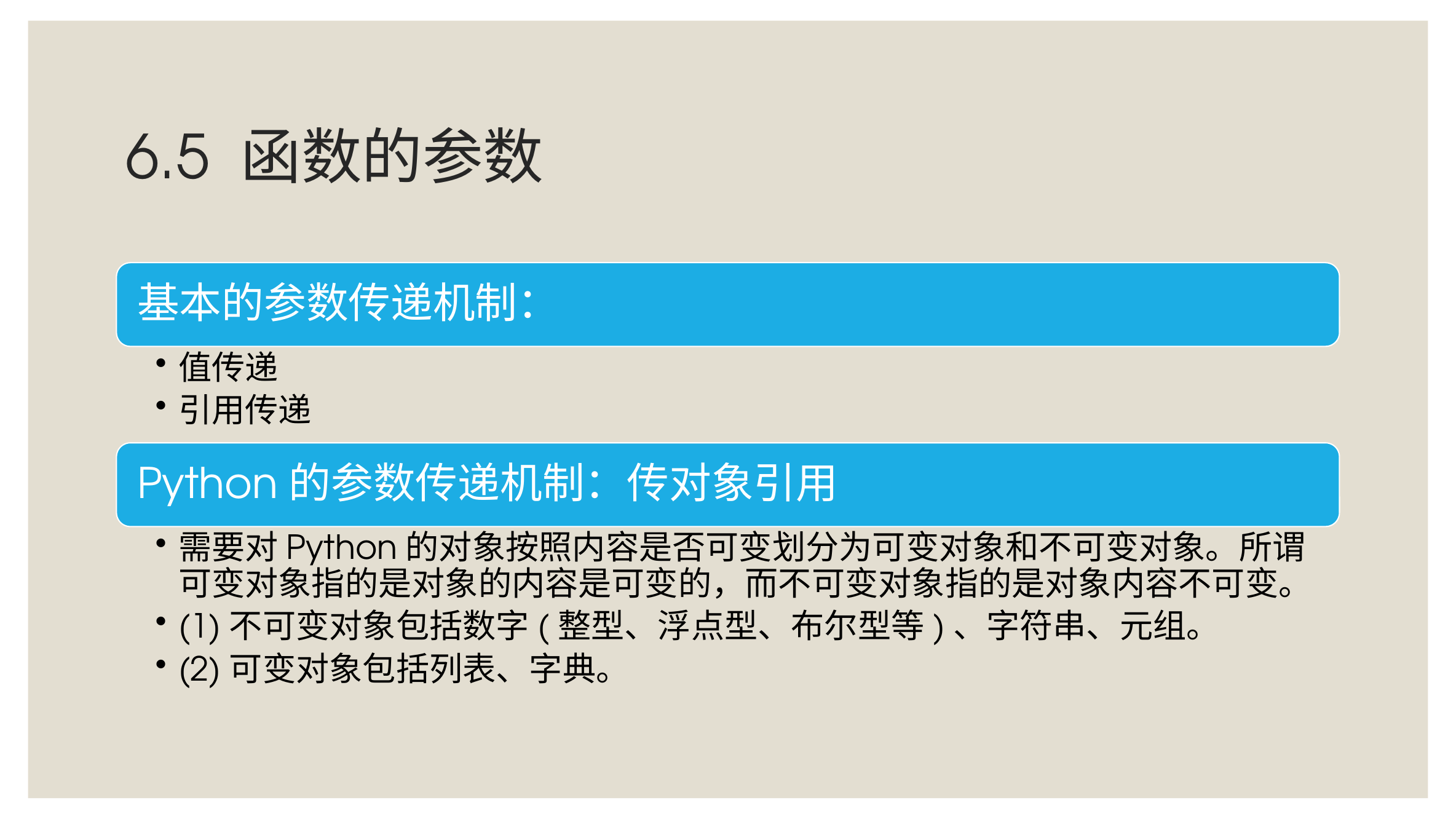

# 6.5 函数的参数
基本的参数传递机制：
值传递
引用传递
Python的参数传递机制：传对象引用
需要对Python的对象按照内容是否可变划分为可变对象和不可变对象。所谓可变对象指的是对象的内容是可变的，而不可变对象指的是对象内容不可变。
(1)不可变对象包括数字(整型、浮点型、布尔型等)、字符串、元组。
(2)可变对象包括列表、字典。